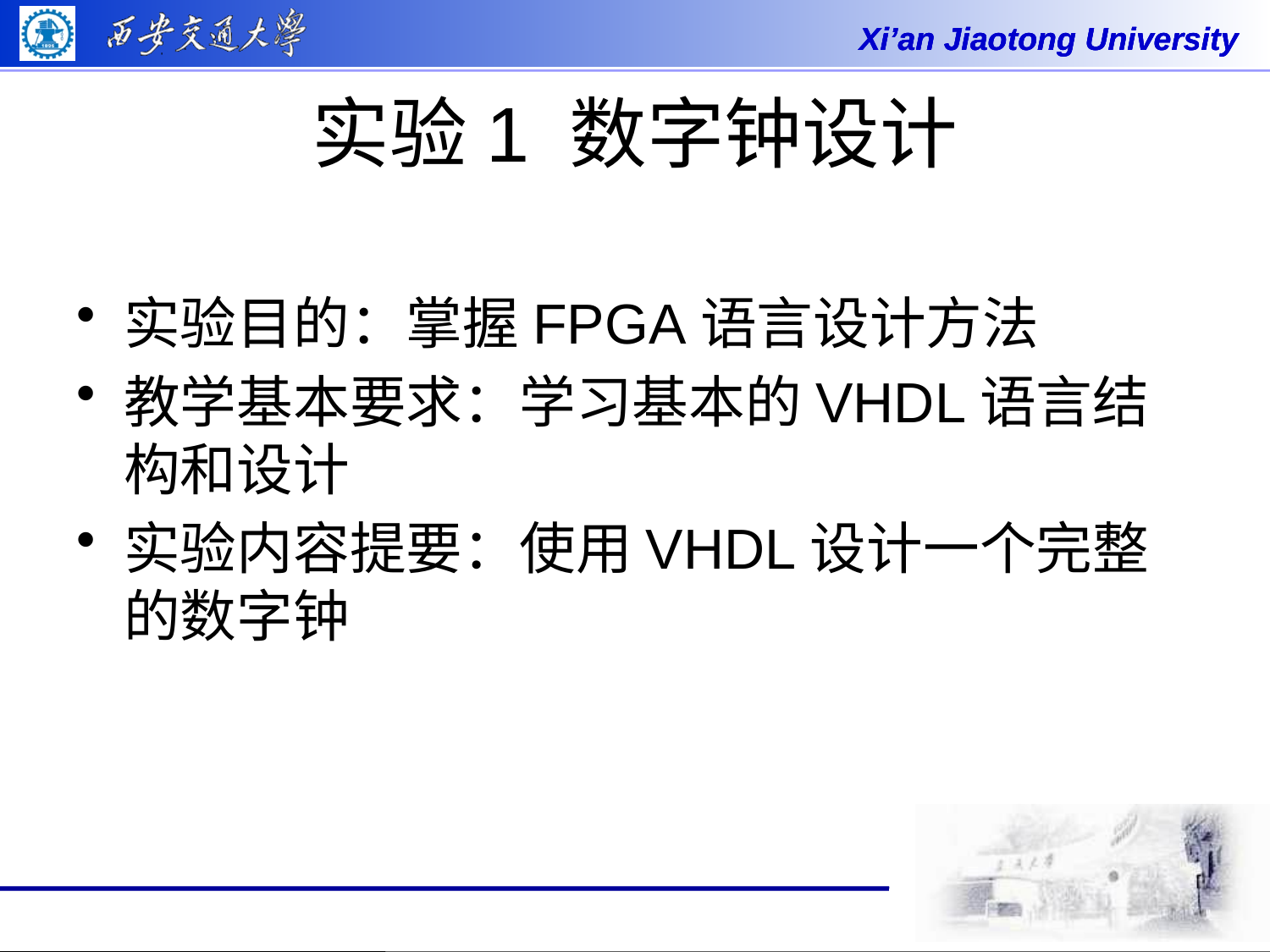

# 实验1 数字钟设计
实验目的：掌握FPGA语言设计方法
教学基本要求：学习基本的VHDL语言结构和设计
实验内容提要：使用VHDL设计一个完整的数字钟